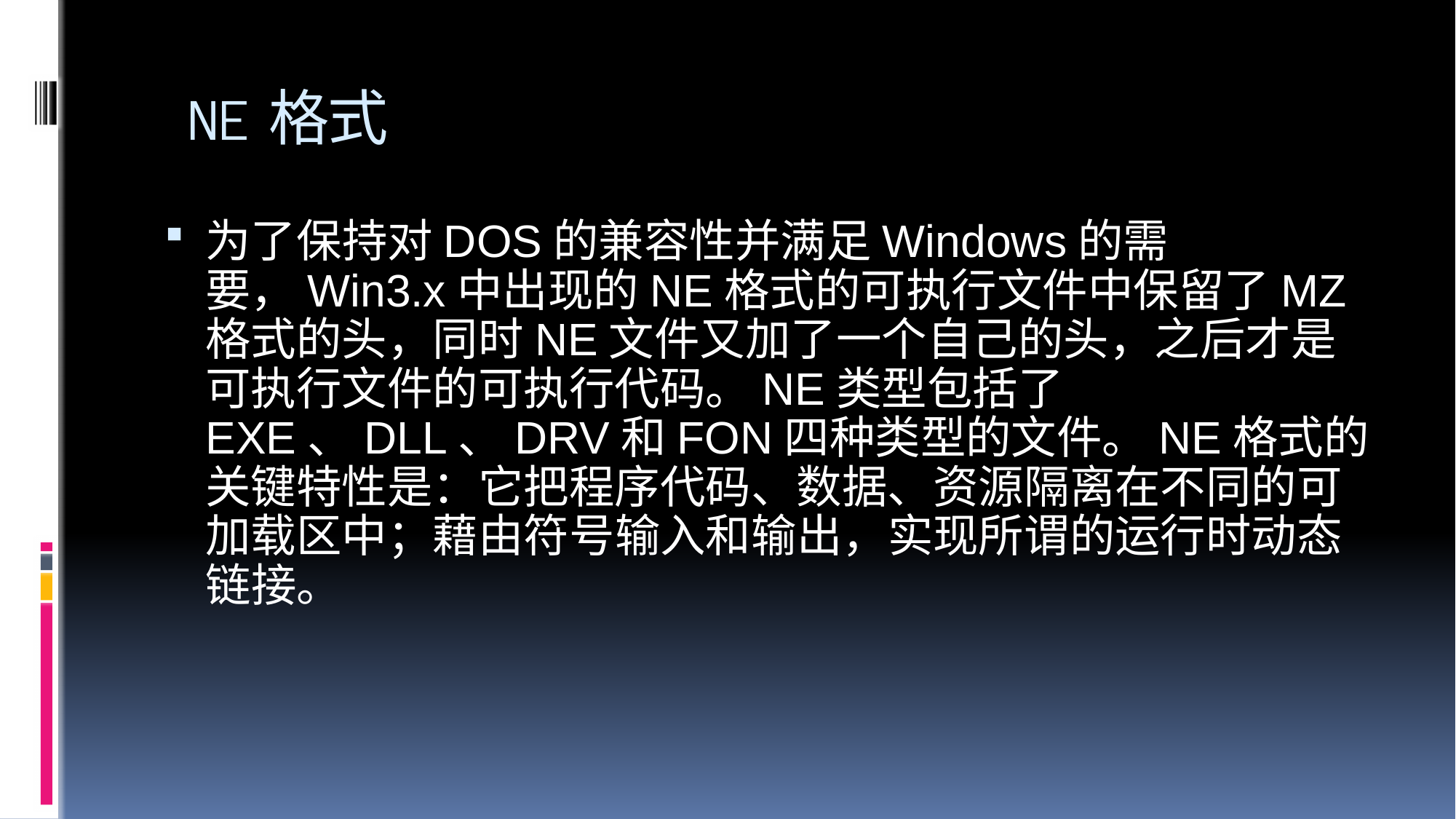

# NE格式
为了保持对DOS的兼容性并满足Windows的需要，Win3.x中出现的NE格式的可执行文件中保留了MZ格式的头，同时NE文件又加了一个自己的头，之后才是可执行文件的可执行代码。NE类型包括了EXE、DLL、DRV和FON四种类型的文件。NE格式的关键特性是：它把程序代码、数据、资源隔离在不同的可加载区中；藉由符号输入和输出，实现所谓的运行时动态链接。